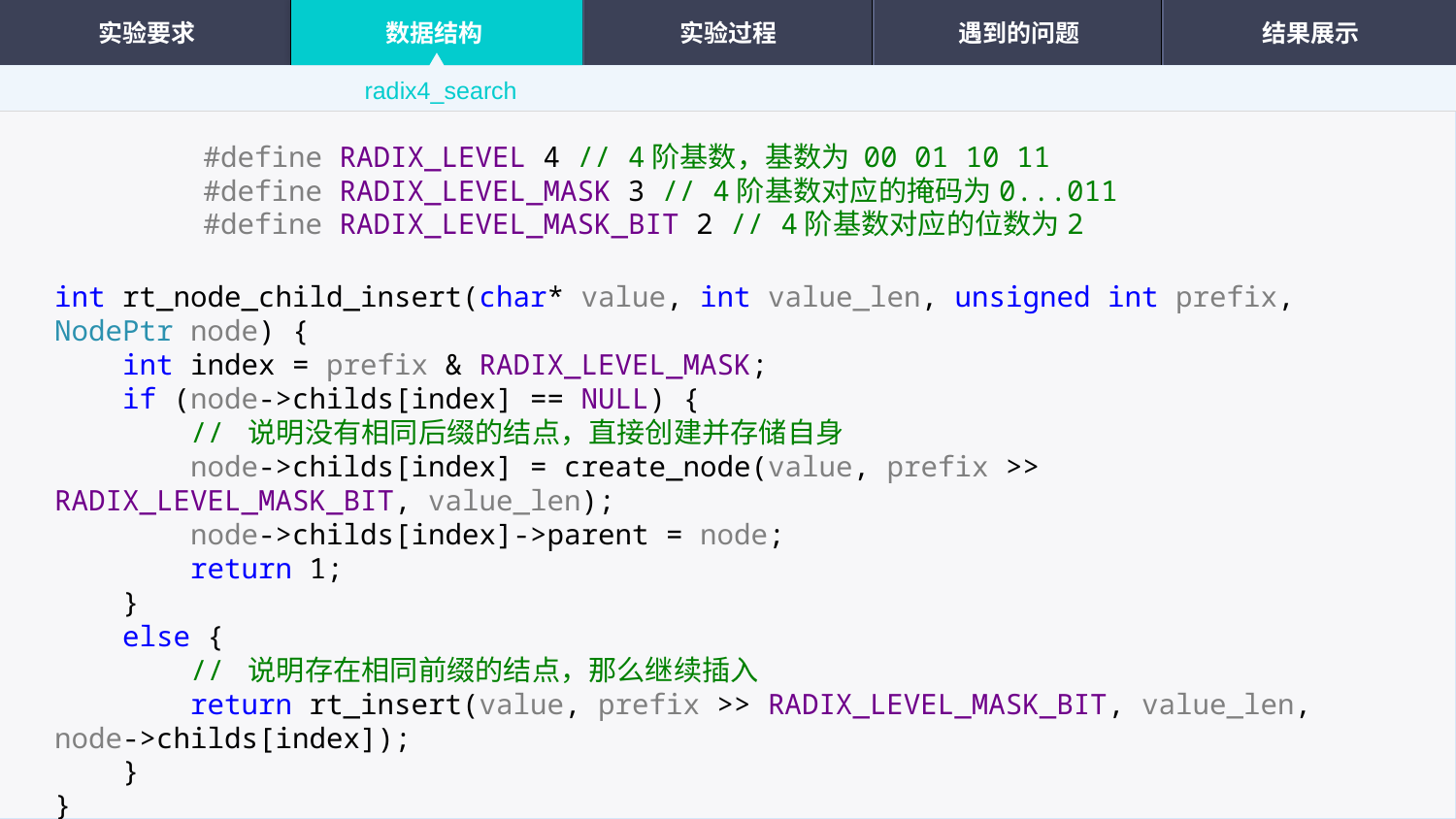

实验要求
数据结构
实验过程
遇到的问题
结果展示
radix4_search
#define RADIX_LEVEL 4 // 4阶基数，基数为 00 01 10 11
#define RADIX_LEVEL_MASK 3 // 4阶基数对应的掩码为0...011
#define RADIX_LEVEL_MASK_BIT 2 // 4阶基数对应的位数为2
int rt_node_child_insert(char* value, int value_len, unsigned int prefix, NodePtr node) {
    int index = prefix & RADIX_LEVEL_MASK;
    if (node->childs[index] == NULL) {
        // 说明没有相同后缀的结点，直接创建并存储自身
        node->childs[index] = create_node(value, prefix >> RADIX_LEVEL_MASK_BIT, value_len);
        node->childs[index]->parent = node;
        return 1;
    }
    else {
        // 说明存在相同前缀的结点，那么继续插入
        return rt_insert(value, prefix >> RADIX_LEVEL_MASK_BIT, value_len, node->childs[index]);
    }
}